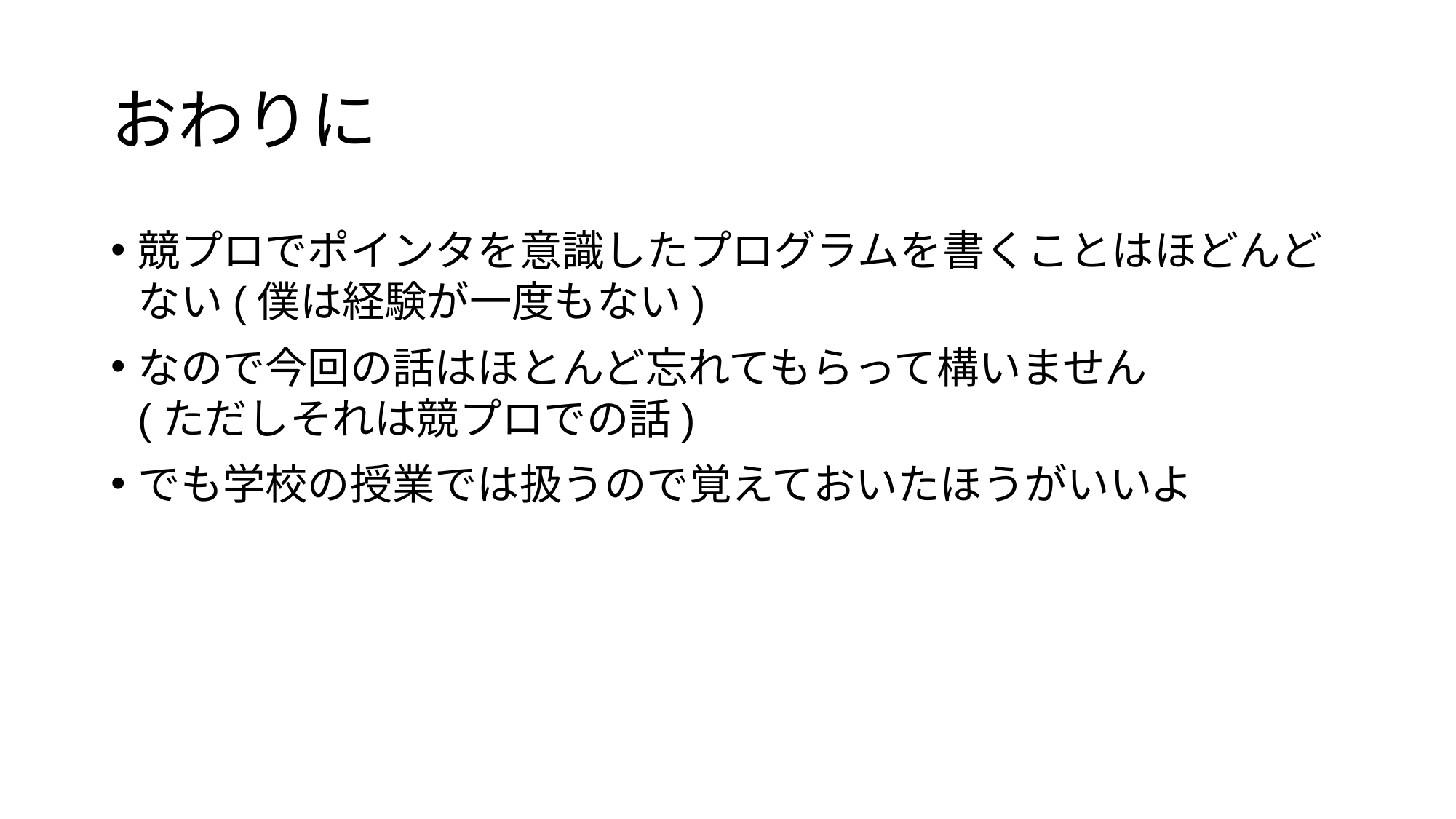

# おわりに
競プロでポインタを意識したプログラムを書くことはほどんどない(僕は経験が一度もない)
なので今回の話はほとんど忘れてもらって構いません
(ただしそれは競プロでの話)
でも学校の授業では扱うので覚えておいたほうがいいよ